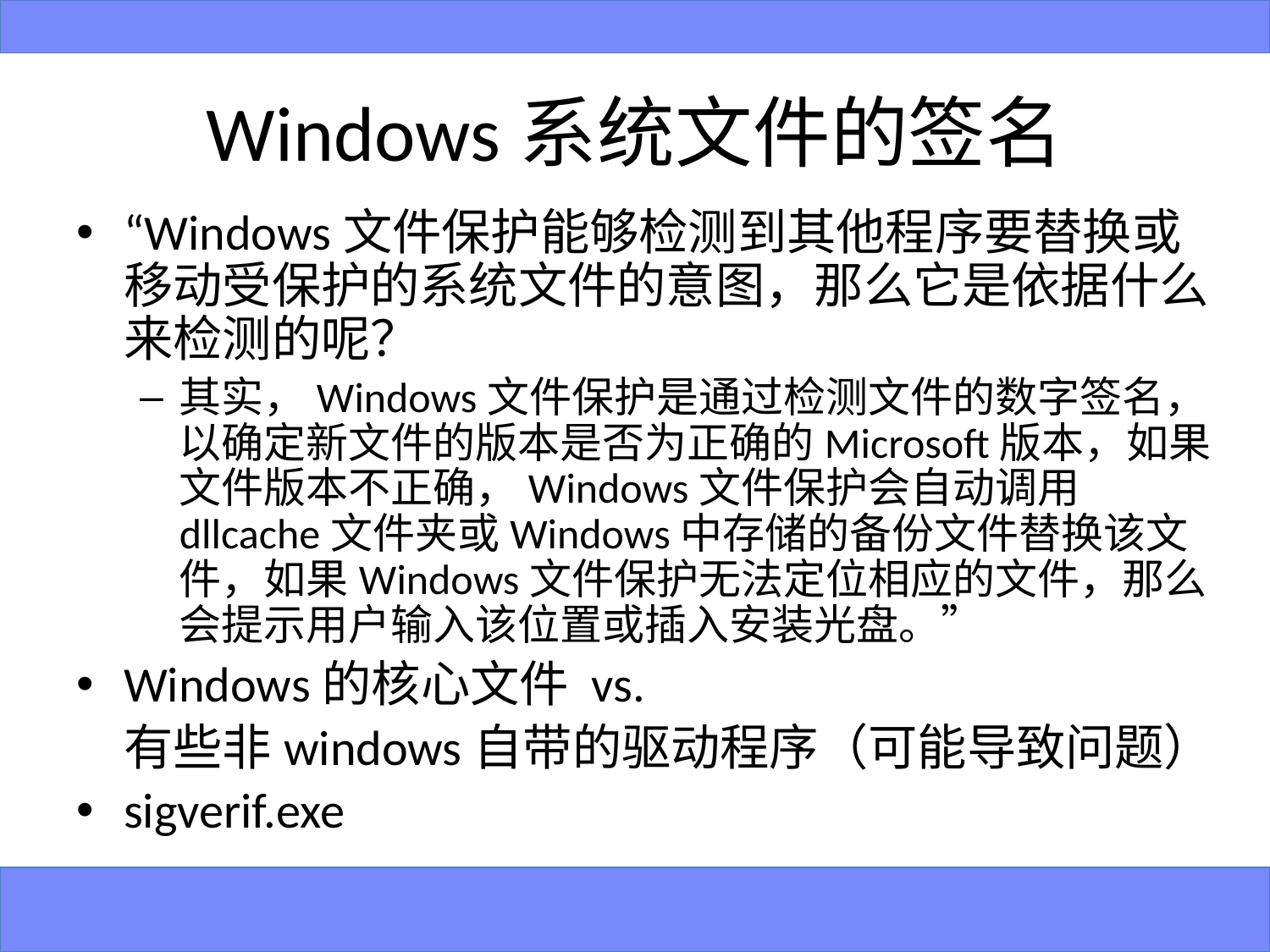

# Windows系统文件的签名
“Windows文件保护能够检测到其他程序要替换或移动受保护的系统文件的意图，那么它是依据什么来检测的呢？
其实，Windows文件保护是通过检测文件的数字签名，以确定新文件的版本是否为正确的Microsoft版本，如果文件版本不正确，Windows文件保护会自动调用dllcache文件夹或Windows中存储的备份文件替换该文件，如果Windows文件保护无法定位相应的文件，那么会提示用户输入该位置或插入安装光盘。”
Windows的核心文件 vs.
	有些非windows自带的驱动程序（可能导致问题）
sigverif.exe